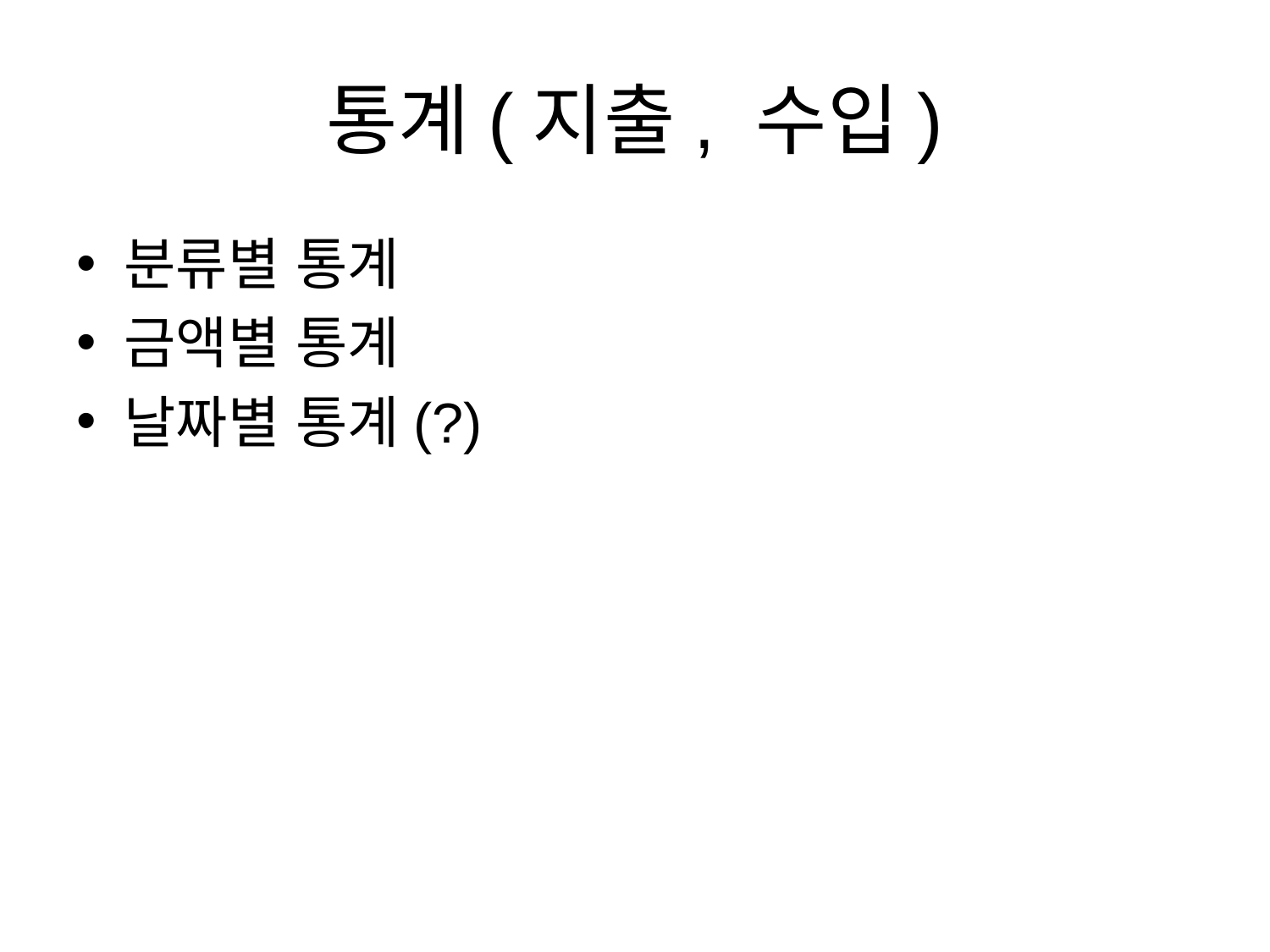

# 통계(지출, 수입)
분류별 통계
금액별 통계
날짜별 통계(?)